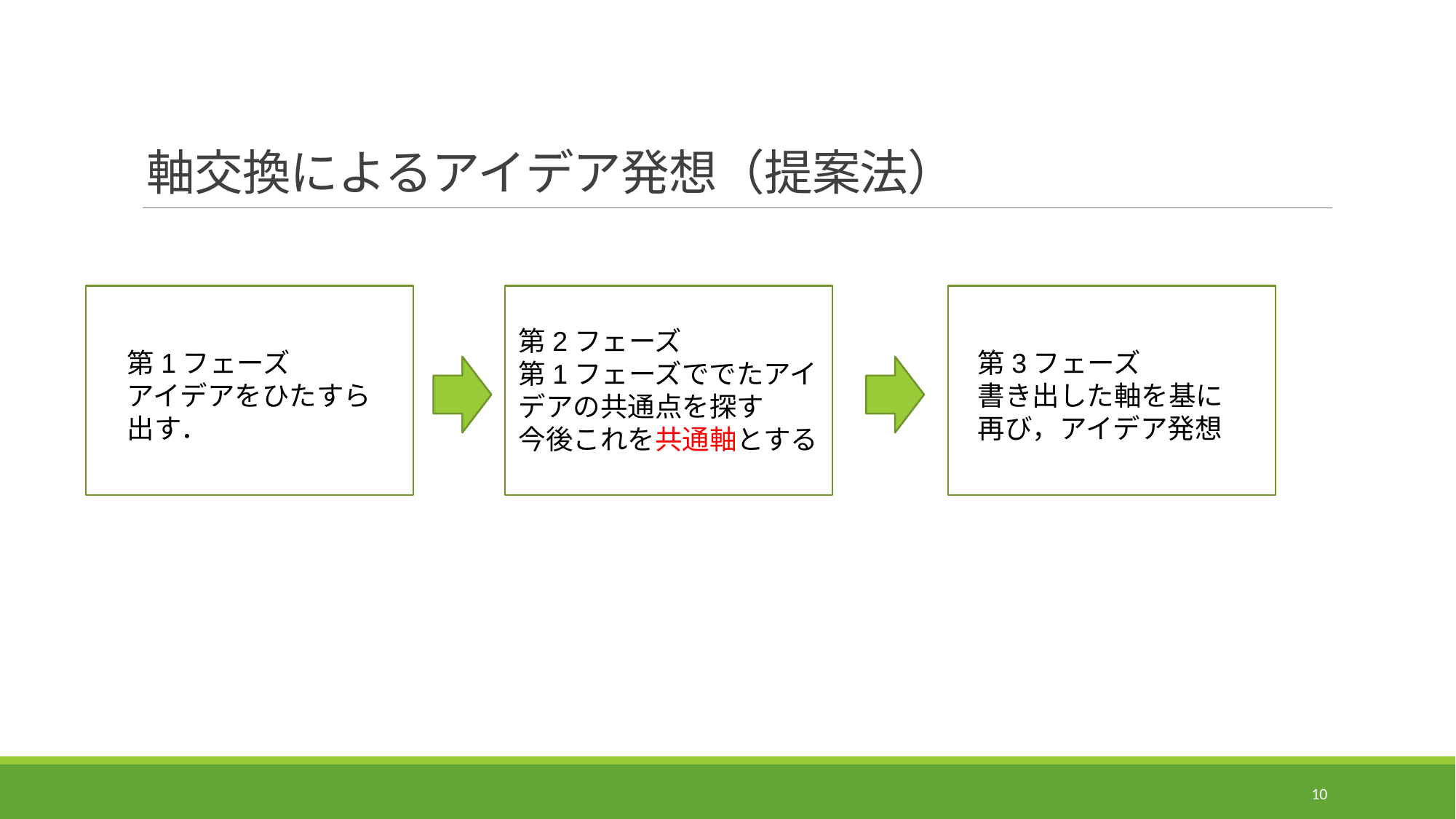

# 軸交換によるアイデア発想（提案法）

第2フェーズ
第1フェーズででたアイデアの共通点を探す
今後これを共通軸とする
第1フェーズ
アイデアをひたすら出す．
第3フェーズ
書き出した軸を基に再び，アイデア発想

10